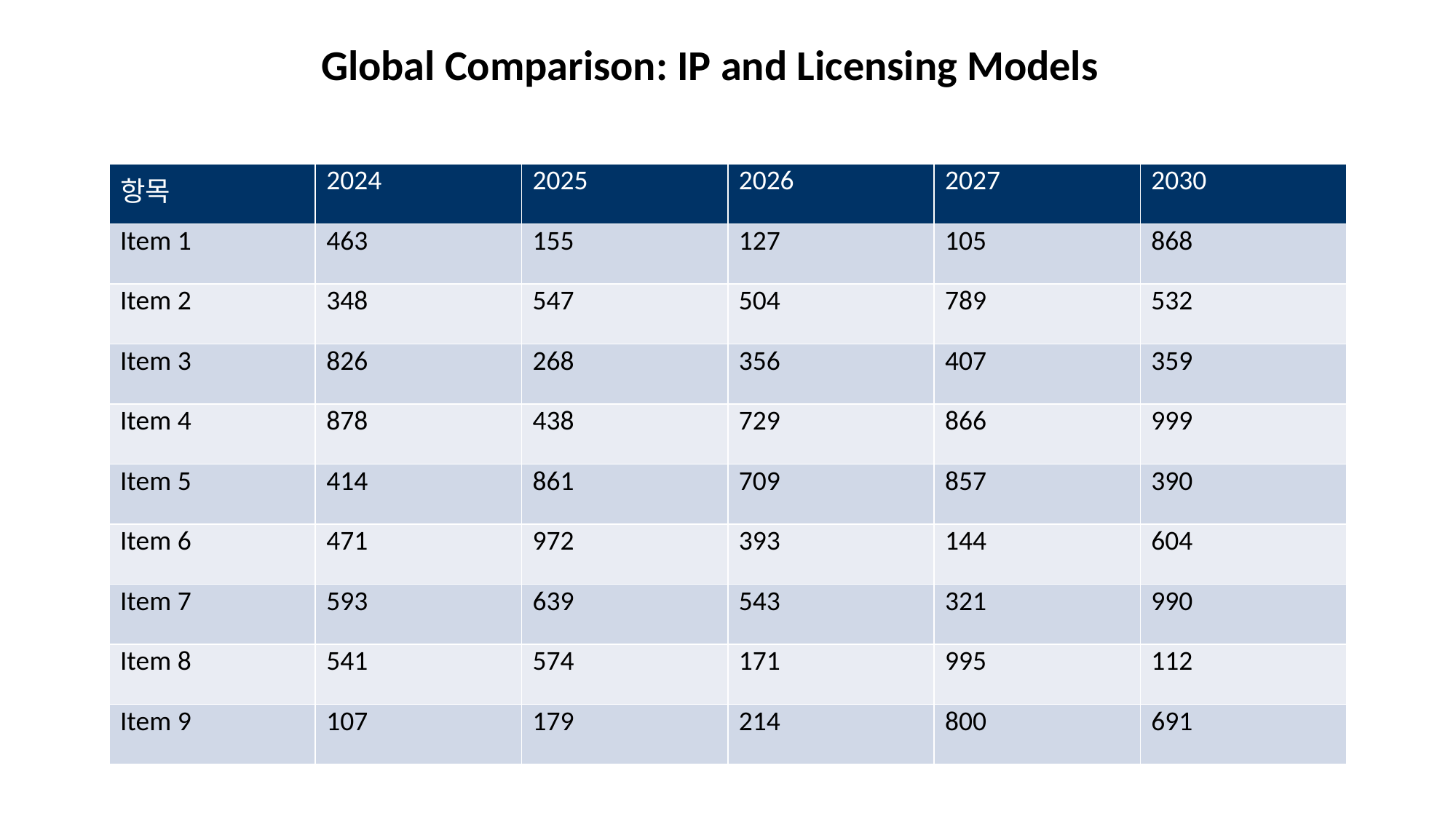

Global Comparison: IP and Licensing Models
#
| 항목 | 2024 | 2025 | 2026 | 2027 | 2030 |
| --- | --- | --- | --- | --- | --- |
| Item 1 | 463 | 155 | 127 | 105 | 868 |
| Item 2 | 348 | 547 | 504 | 789 | 532 |
| Item 3 | 826 | 268 | 356 | 407 | 359 |
| Item 4 | 878 | 438 | 729 | 866 | 999 |
| Item 5 | 414 | 861 | 709 | 857 | 390 |
| Item 6 | 471 | 972 | 393 | 144 | 604 |
| Item 7 | 593 | 639 | 543 | 321 | 990 |
| Item 8 | 541 | 574 | 171 | 995 | 112 |
| Item 9 | 107 | 179 | 214 | 800 | 691 |